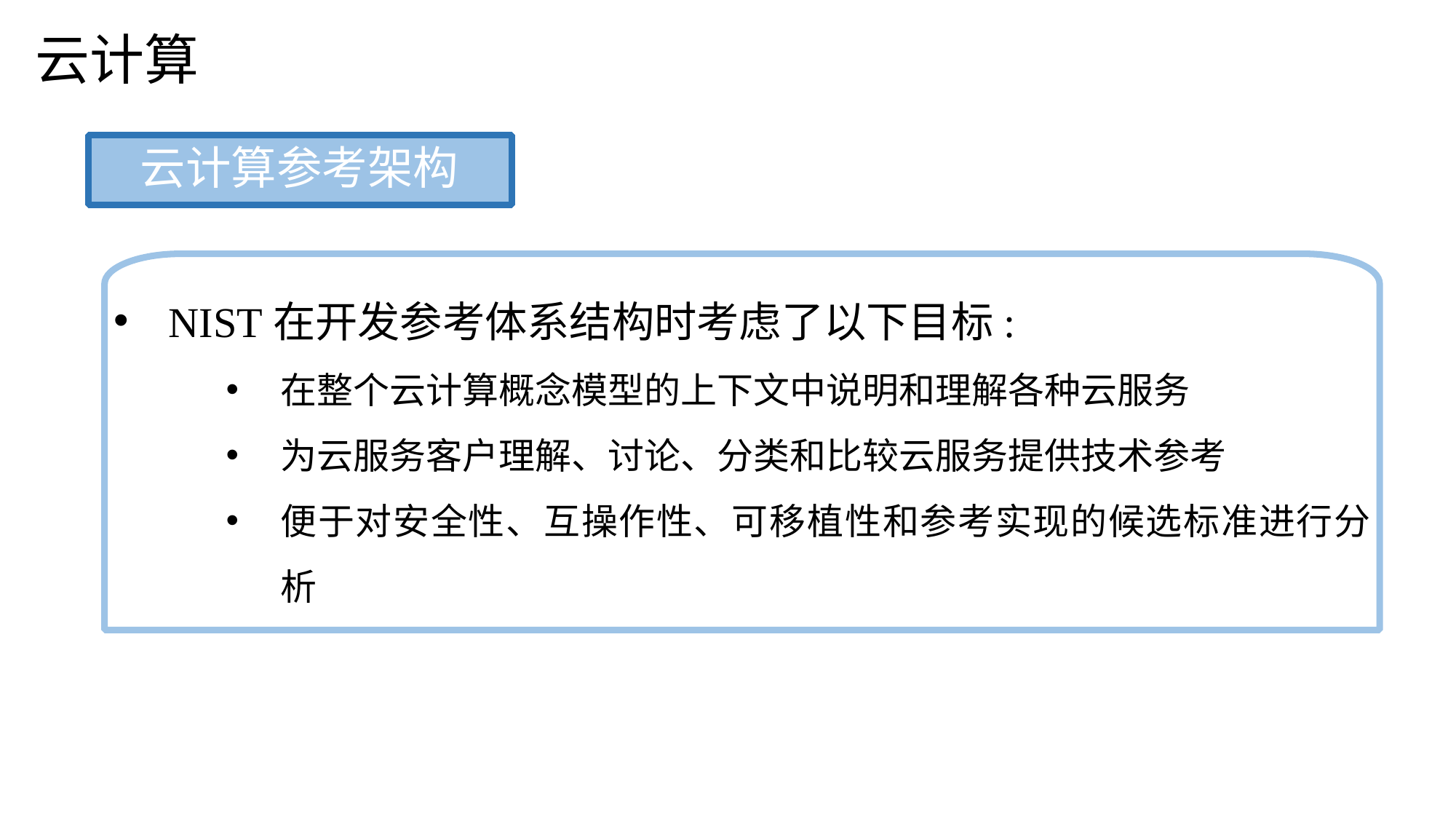

云计算

云计算参考架构
NIST在开发参考体系结构时考虑了以下目标:
在整个云计算概念模型的上下文中说明和理解各种云服务
为云服务客户理解、讨论、分类和比较云服务提供技术参考
便于对安全性、互操作性、可移植性和参考实现的候选标准进行分析